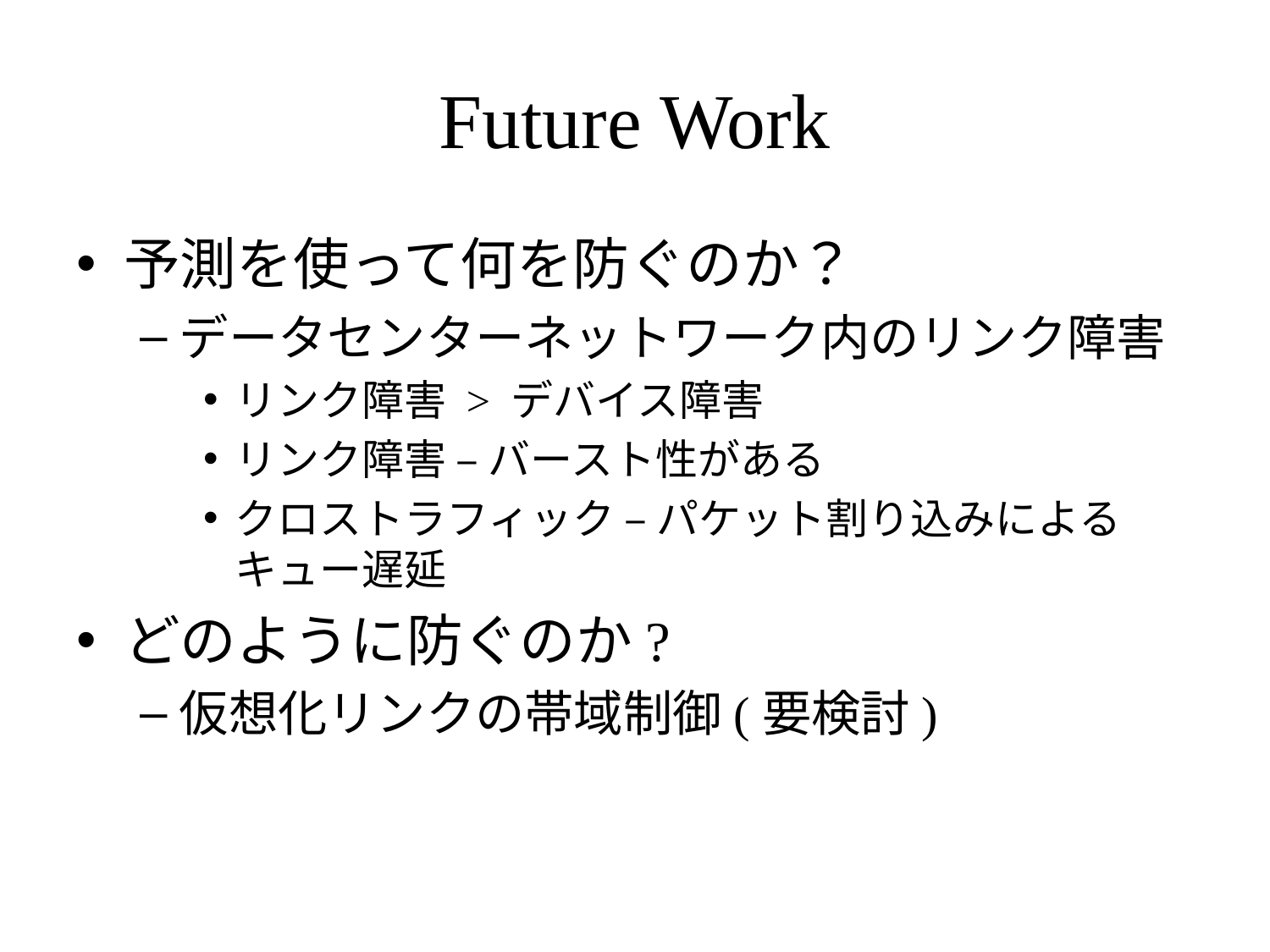

# Future Work
予測を使って何を防ぐのか？
データセンターネットワーク内のリンク障害
リンク障害 > デバイス障害
リンク障害 – バースト性がある
クロストラフィック – パケット割り込みによるキュー遅延
どのように防ぐのか?
仮想化リンクの帯域制御(要検討)